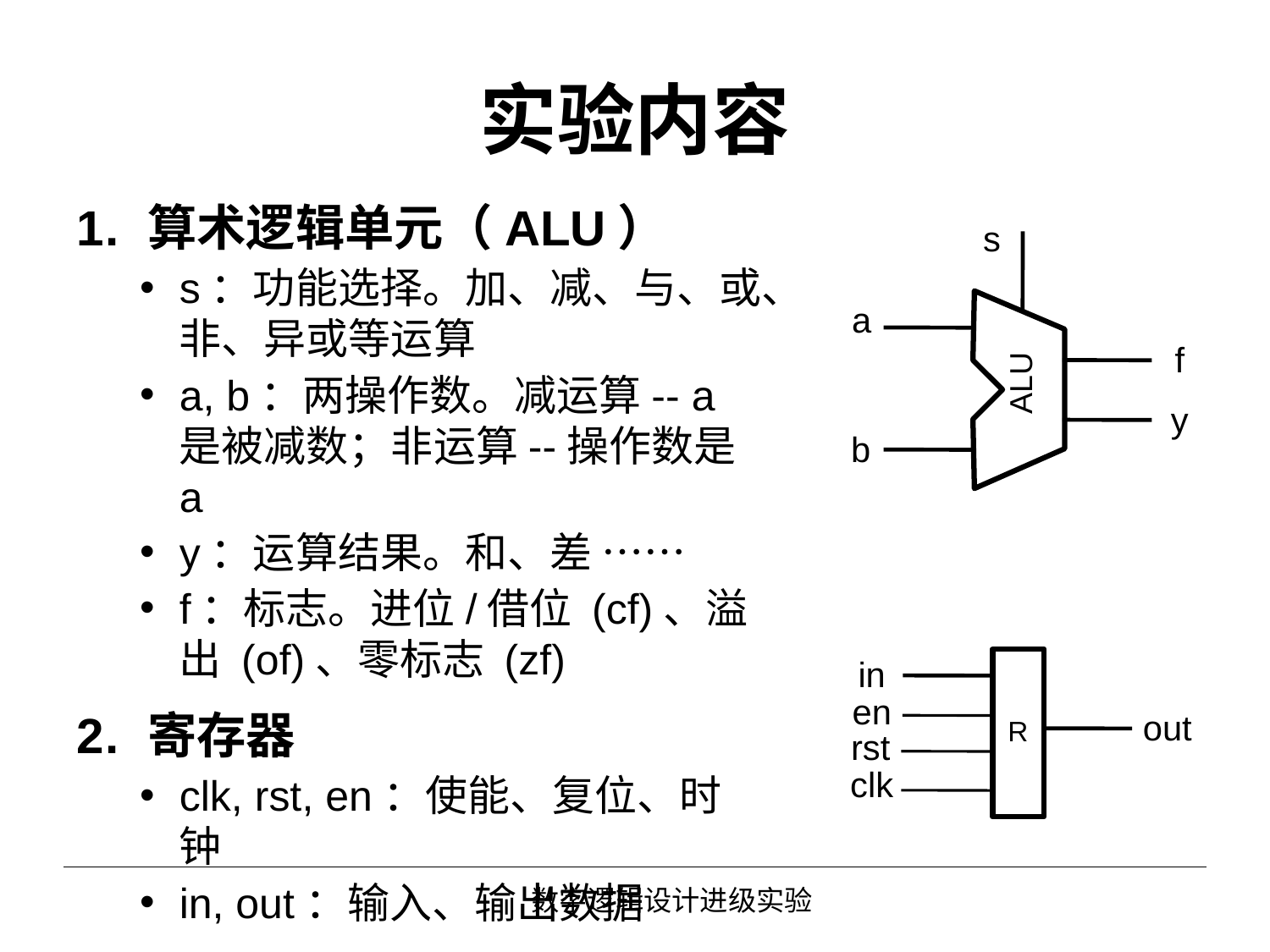

# 实验内容
算术逻辑单元（ALU）
s：功能选择。加、减、与、或、非、异或等运算
a, b：两操作数。减运算-- a是被减数；非运算--操作数是a
y：运算结果。和、差 ……
f：标志。进位/借位 (cf)、溢出 (of)、零标志 (zf)
寄存器
clk, rst, en：使能、复位、时钟
in, out：输入、输出数据

s

a
f
ALU
y
b

in
en
out
R
rst
clk

数字逻辑设计进级实验
2